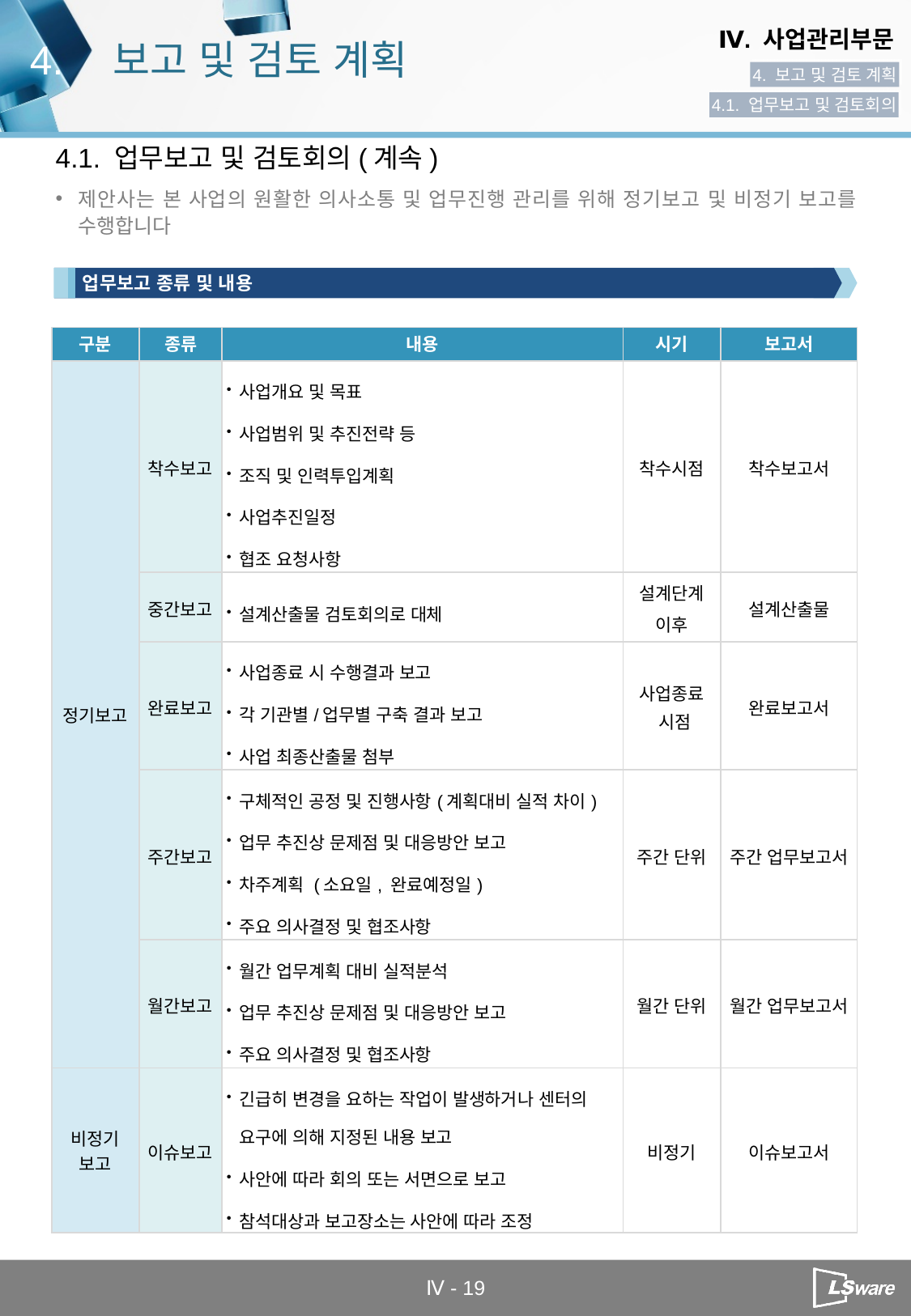

4.
보고 및 검토 계획
4. 보고 및 검토 계획
4.1. 업무보고 및 검토회의
4.1. 업무보고 및 검토회의(계속)
제안사는 본 사업의 원활한 의사소통 및 업무진행 관리를 위해 정기보고 및 비정기 보고를 수행합니다

업무보고 종류 및 내용
| 구분 | 종류 | 내용 | 시기 | 보고서 |
| --- | --- | --- | --- | --- |
| 정기보고 | 착수보고 | 사업개요 및 목표 사업범위 및 추진전략 등 조직 및 인력투입계획 사업추진일정 협조 요청사항 | 착수시점 | 착수보고서 |
|  | 중간보고 | 설계산출물 검토회의로 대체 | 설계단계 이후 | 설계산출물 |
|  | 완료보고 | 사업종료 시 수행결과 보고 각 기관별/업무별 구축 결과 보고 사업 최종산출물 첨부 | 사업종료 시점 | 완료보고서 |
|  | 주간보고 | 구체적인 공정 및 진행사항(계획대비 실적 차이) 업무 추진상 문제점 및 대응방안 보고 차주계획 (소요일, 완료예정일) 주요 의사결정 및 협조사항 | 주간 단위 | 주간 업무보고서 |
|  | 월간보고 | 월간 업무계획 대비 실적분석 업무 추진상 문제점 및 대응방안 보고 주요 의사결정 및 협조사항 | 월간 단위 | 월간 업무보고서 |
| 비정기 보고 | 이슈보고 | 긴급히 변경을 요하는 작업이 발생하거나 센터의 요구에 의해 지정된 내용 보고 사안에 따라 회의 또는 서면으로 보고 참석대상과 보고장소는 사안에 따라 조정 | 비정기 | 이슈보고서 |